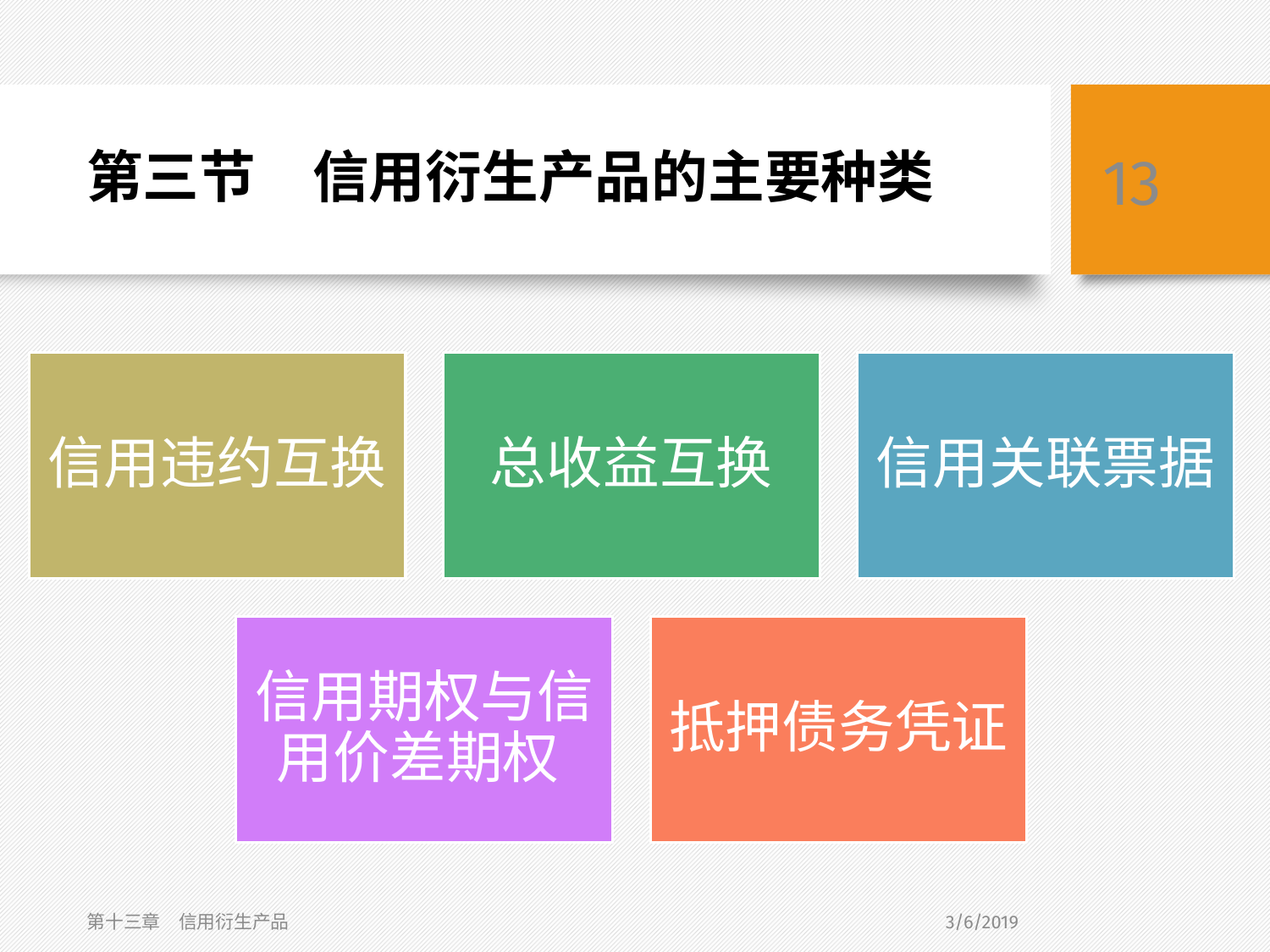

# 第三节　信用衍生产品的主要种类
13
信用违约互换
总收益互换
信用关联票据
信用期权与信用价差期权
抵押债务凭证
3/6/2019
第十三章　信用衍生产品